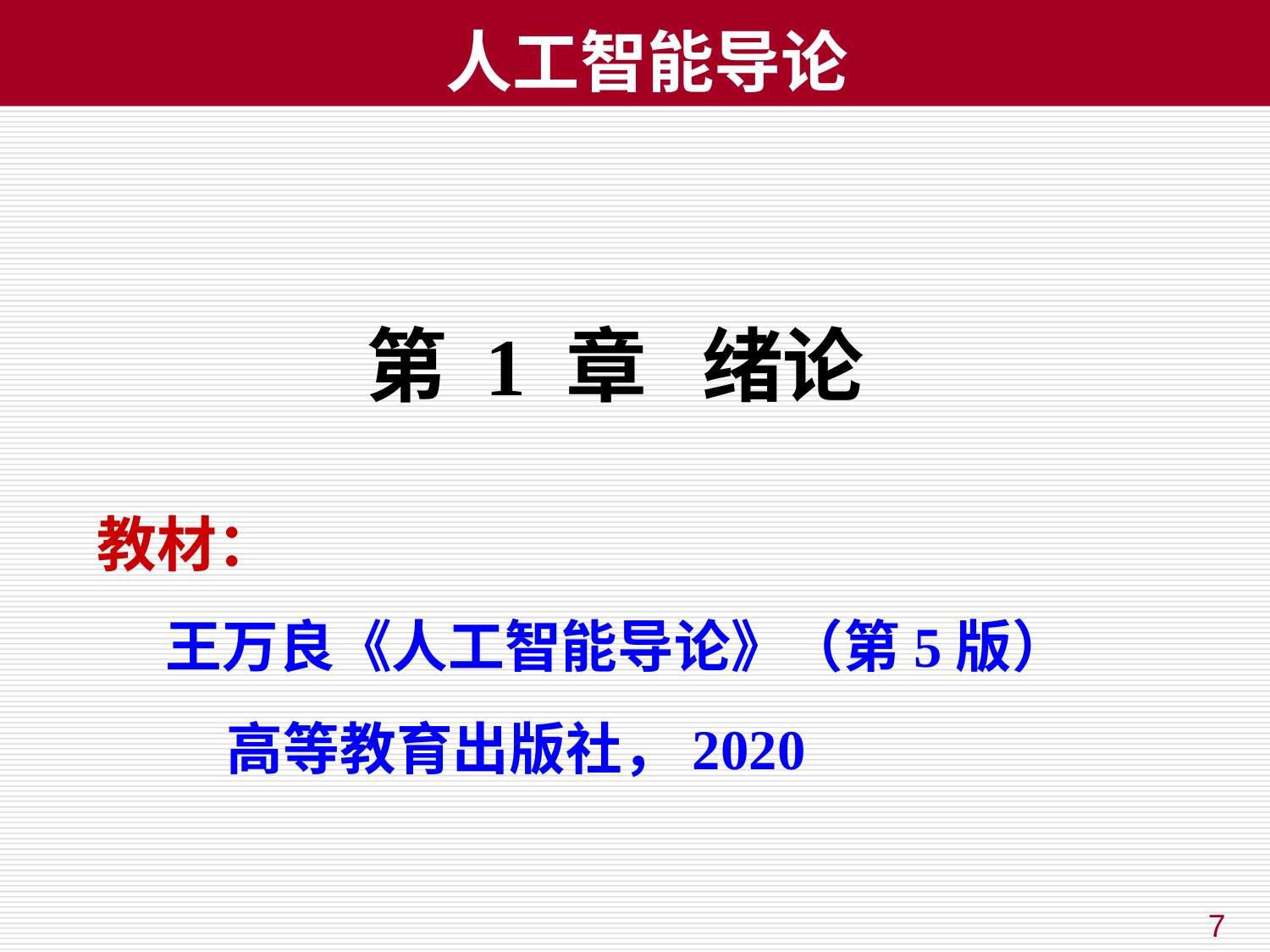

人工智能导论
第 1 章   绪论
教材：
    王万良《人工智能导论》（第5版）
         高等教育出版社，2020
7